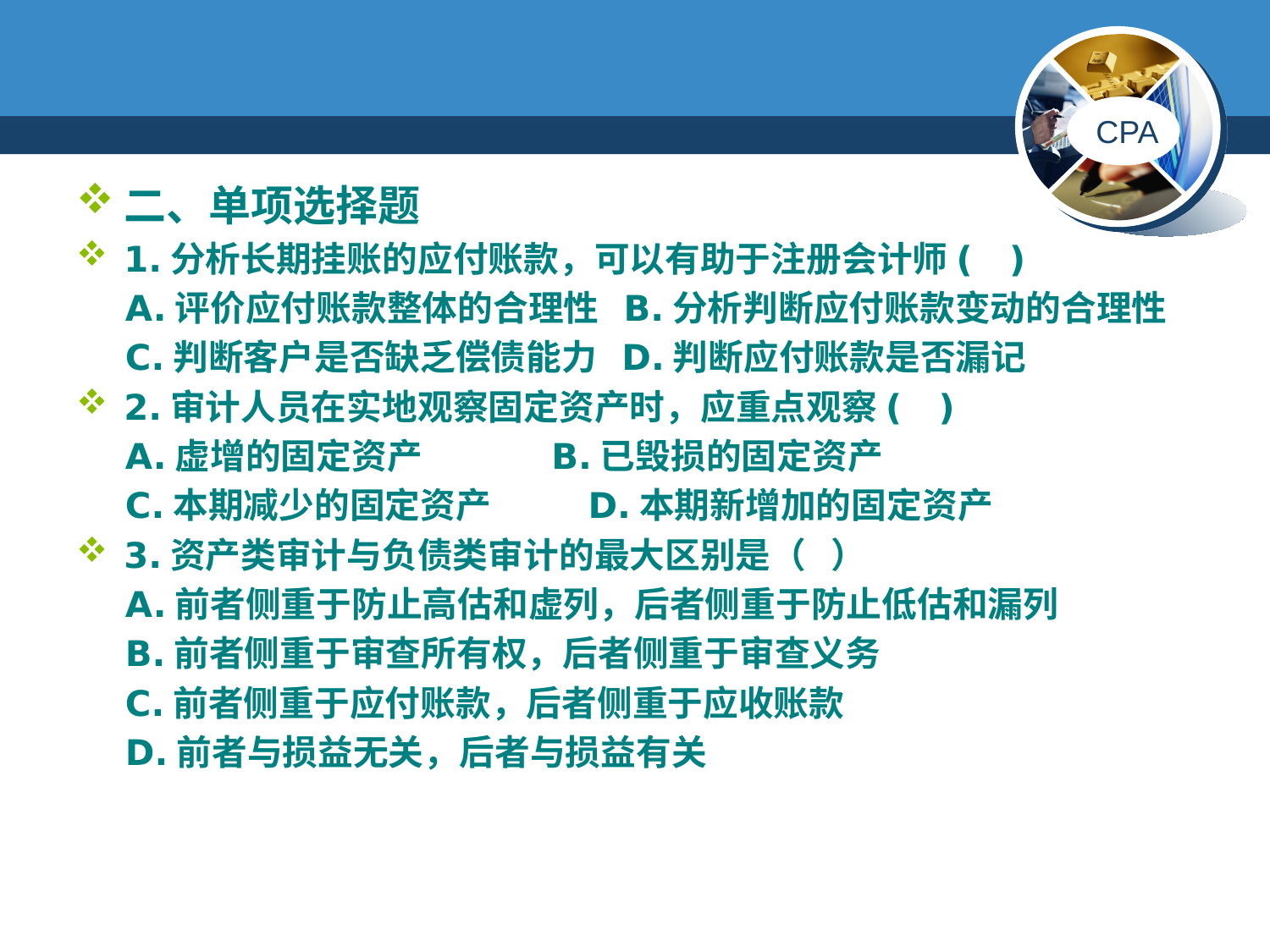

#
二、单项选择题
1.分析长期挂账的应付账款，可以有助于注册会计师(   )
    A.评价应付账款整体的合理性  B.分析判断应付账款变动的合理性
    C.判断客户是否缺乏偿债能力  D.判断应付账款是否漏记
2.审计人员在实地观察固定资产时，应重点观察(   )
    A.虚增的固定资产               B.已毁损的固定资产
    C.本期减少的固定资产           D.本期新增加的固定资产
3.资产类审计与负债类审计的最大区别是（   ）
    A.前者侧重于防止高估和虚列，后者侧重于防止低估和漏列
    B.前者侧重于审查所有权，后者侧重于审查义务
    C.前者侧重于应付账款，后者侧重于应收账款
    D.前者与损益无关，后者与损益有关